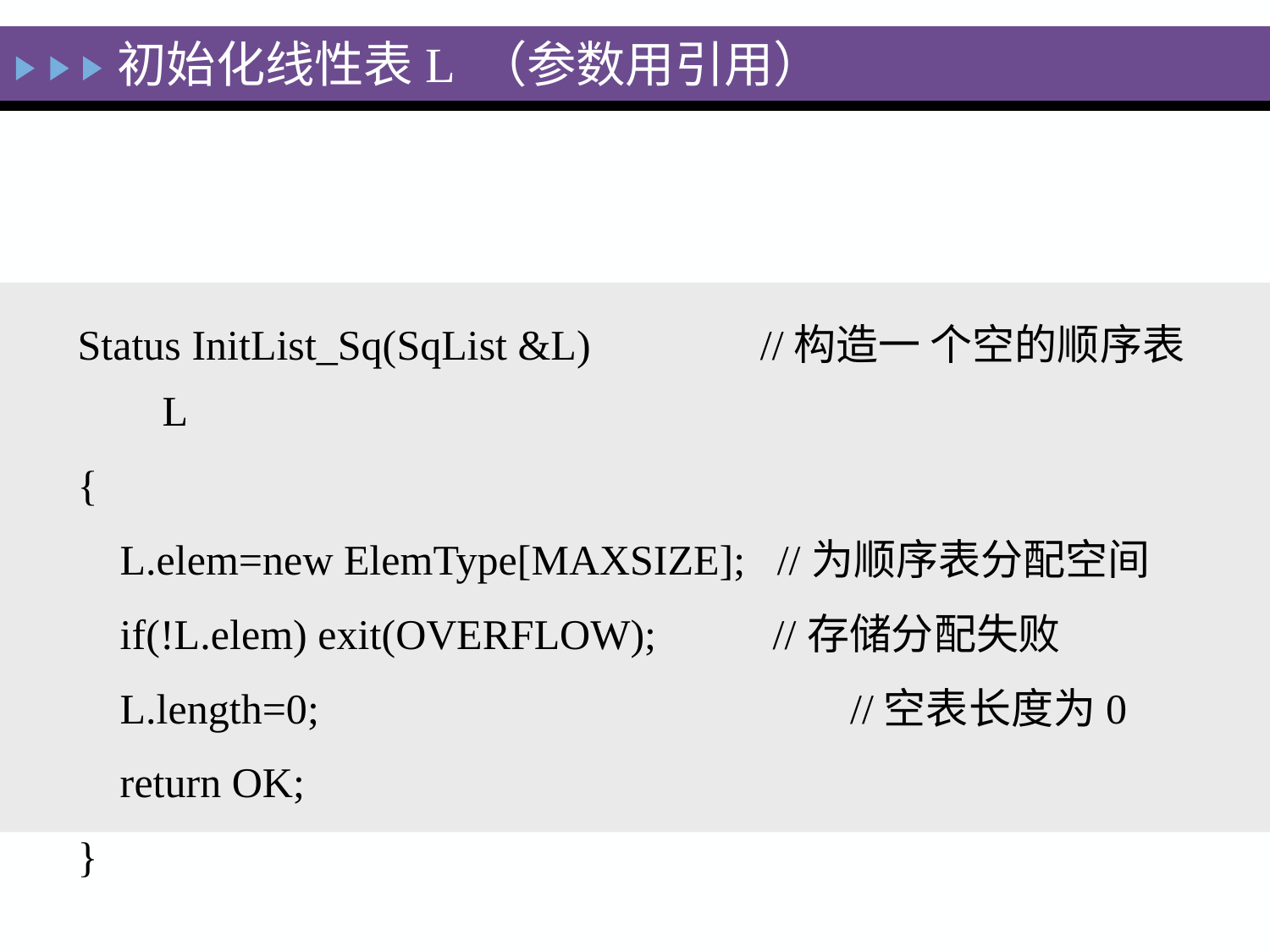

初始化线性表L （参数用引用）

Status InitList_Sq(SqList &L)                   //构造一 个空的顺序表L
{
    L.elem=new ElemType[MAXSIZE];   //为顺序表分配空间
    if(!L.elem) exit(OVERFLOW);           //存储分配失败
    L.length=0;				     //空表长度为0
    return OK;
}